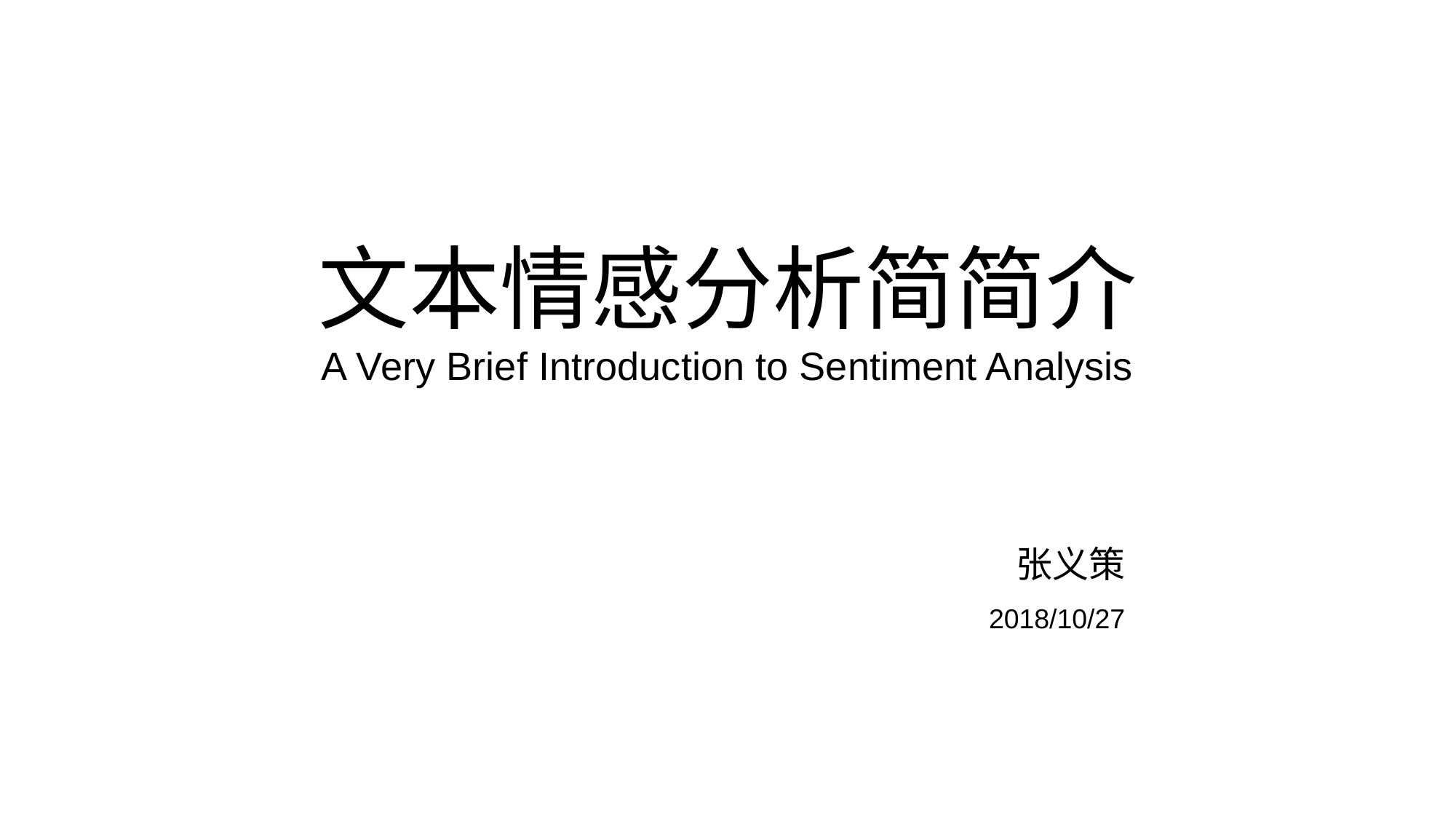

文本情感分析简简介
A Very Brief Introduction to Sentiment Analysis
张义策
2018/10/27